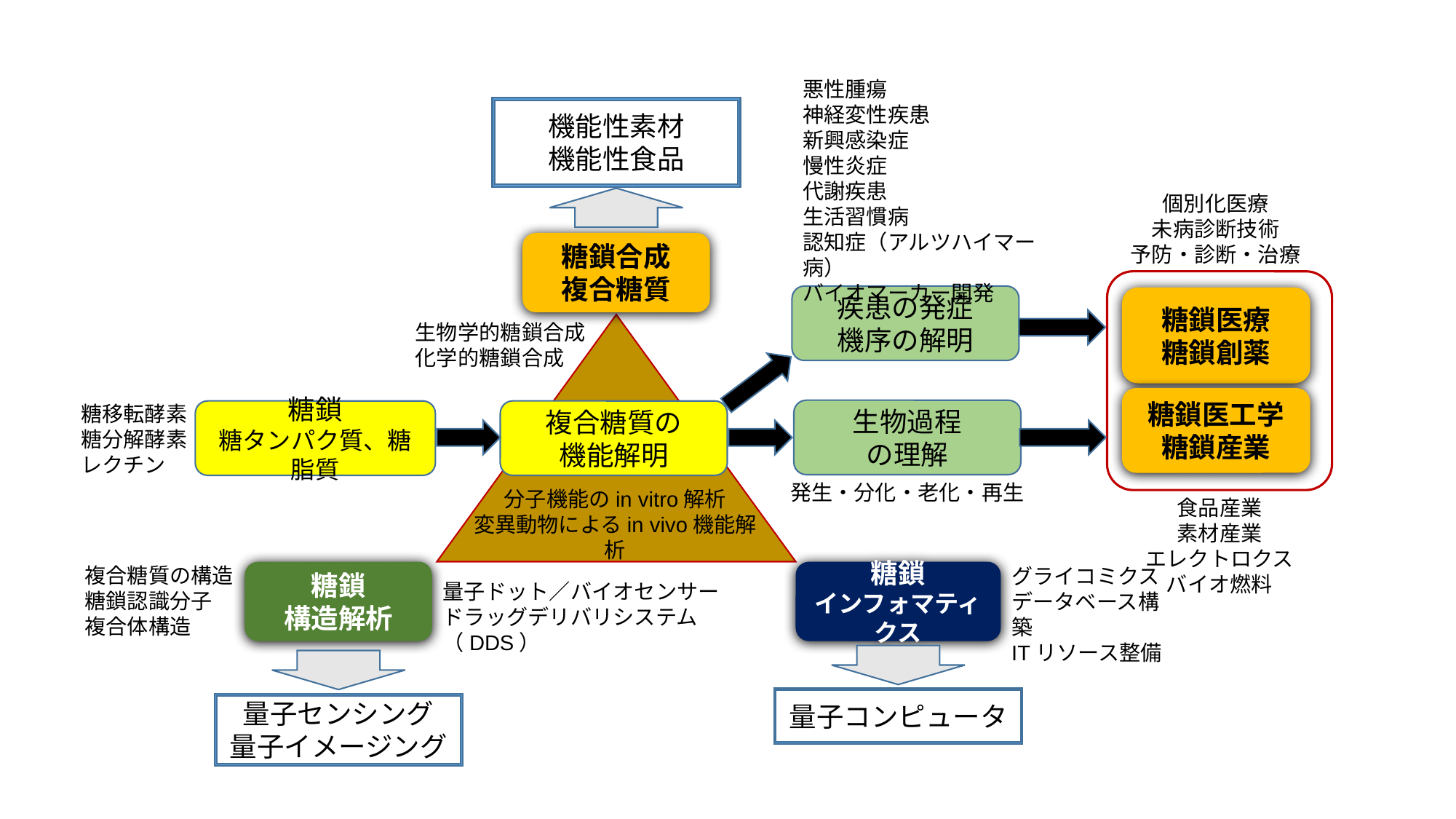

悪性腫瘍
神経変性疾患
新興感染症
慢性炎症
代謝疾患
生活習慣病
認知症（アルツハイマー病）
バイオマーカー開発
機能性素材
機能性食品
個別化医療
未病診断技術
予防・診断・治療

糖鎖合成
複合糖質

糖鎖医療
糖鎖創薬
糖鎖医工学
糖鎖産業
疾患の発症
機序の解明

生物学的糖鎖合成
化学的糖鎖合成

糖移転酵素
糖分解酵素
レクチン
生物過程
の理解
糖鎖
糖タンパク質、糖脂質
複合糖質の
機能解明

発生・分化・老化・再生
分子機能のin vitro解析
変異動物によるin vivo機能解析
食品産業
素材産業
エレクトロクス
バイオ燃料
複合糖質の構造
糖鎖認識分子
複合体構造
グライコミクス
データベース構築
ITリソース整備
糖鎖
インフォマティクス
糖鎖
構造解析
量子ドット／バイオセンサー
ドラッグデリバリシステム（DDS）

量子コンピュータ
量子センシング
量子イメージング